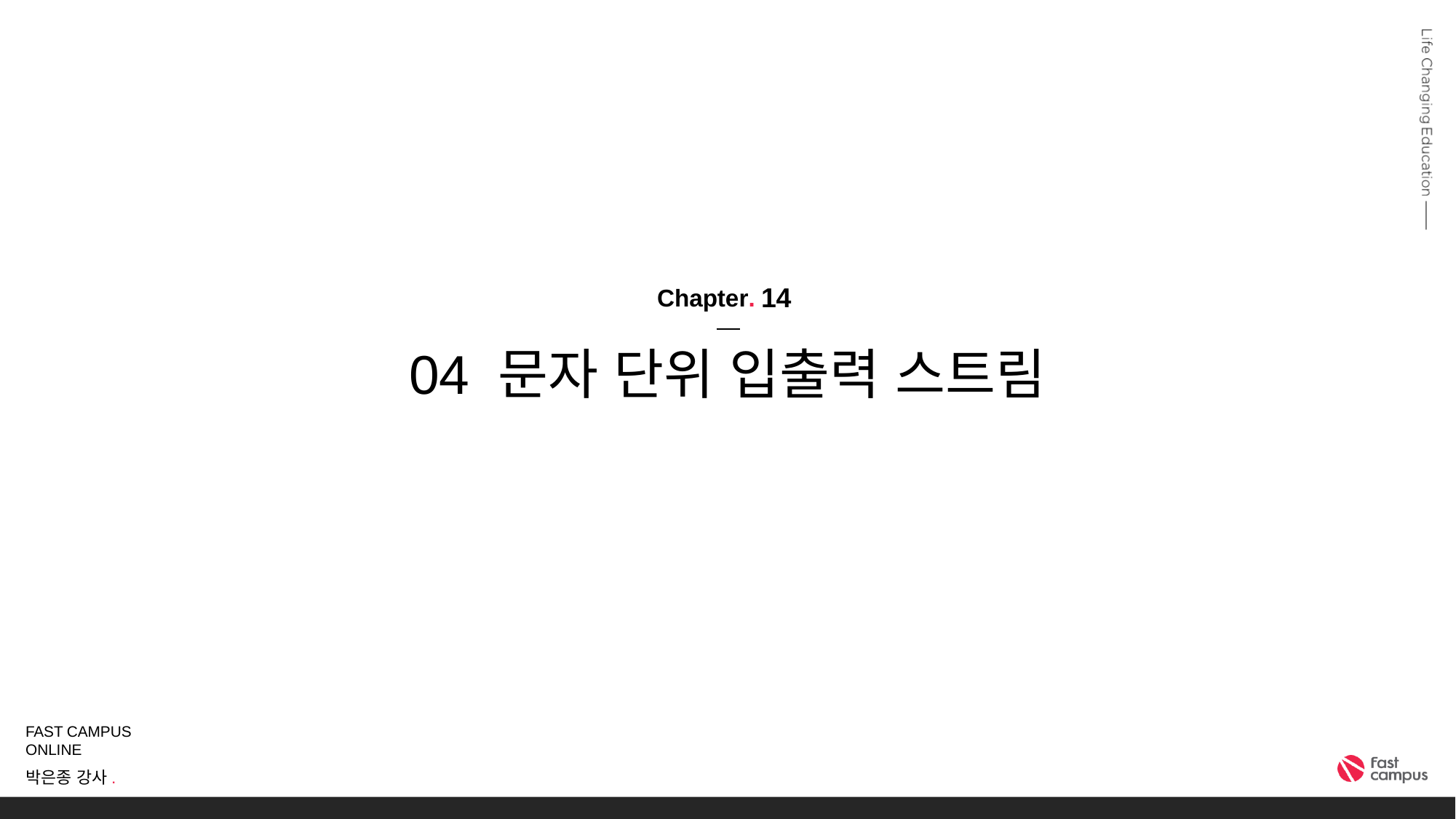

14
# 04 문자 단위 입출력 스트림